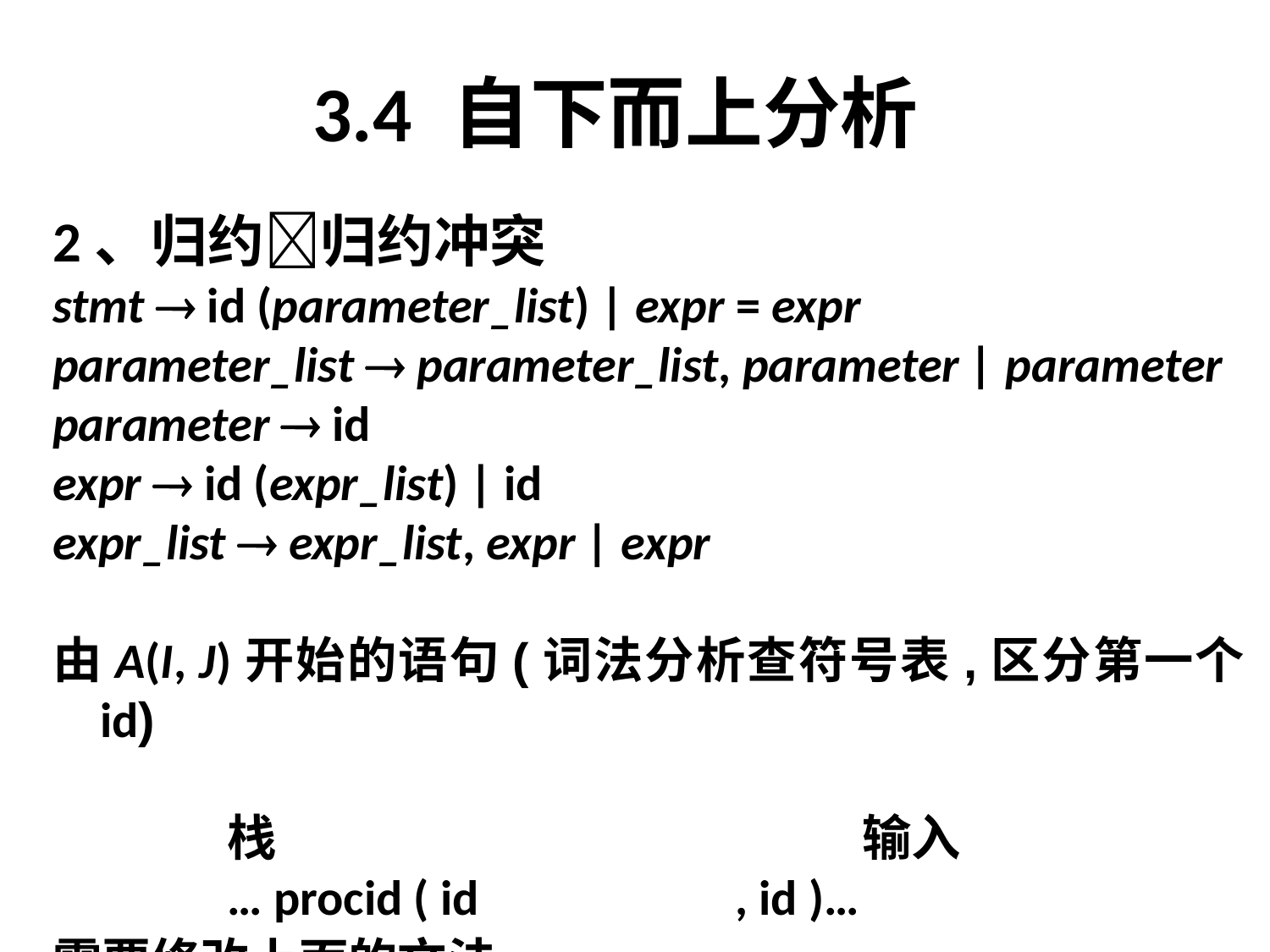

# 3.4 自下而上分析
2、归约−归约冲突
stmt → id (parameter_list) | expr = expr
parameter_list → parameter_list, parameter | parameter
parameter → id
expr → id (expr_list) | id
expr_list → expr_list, expr | expr

由A(I, J)开始的语句(词法分析查符号表,区分第一个id)

		栈					输入
		… procid ( id			, id )…
需要修改上面的文法